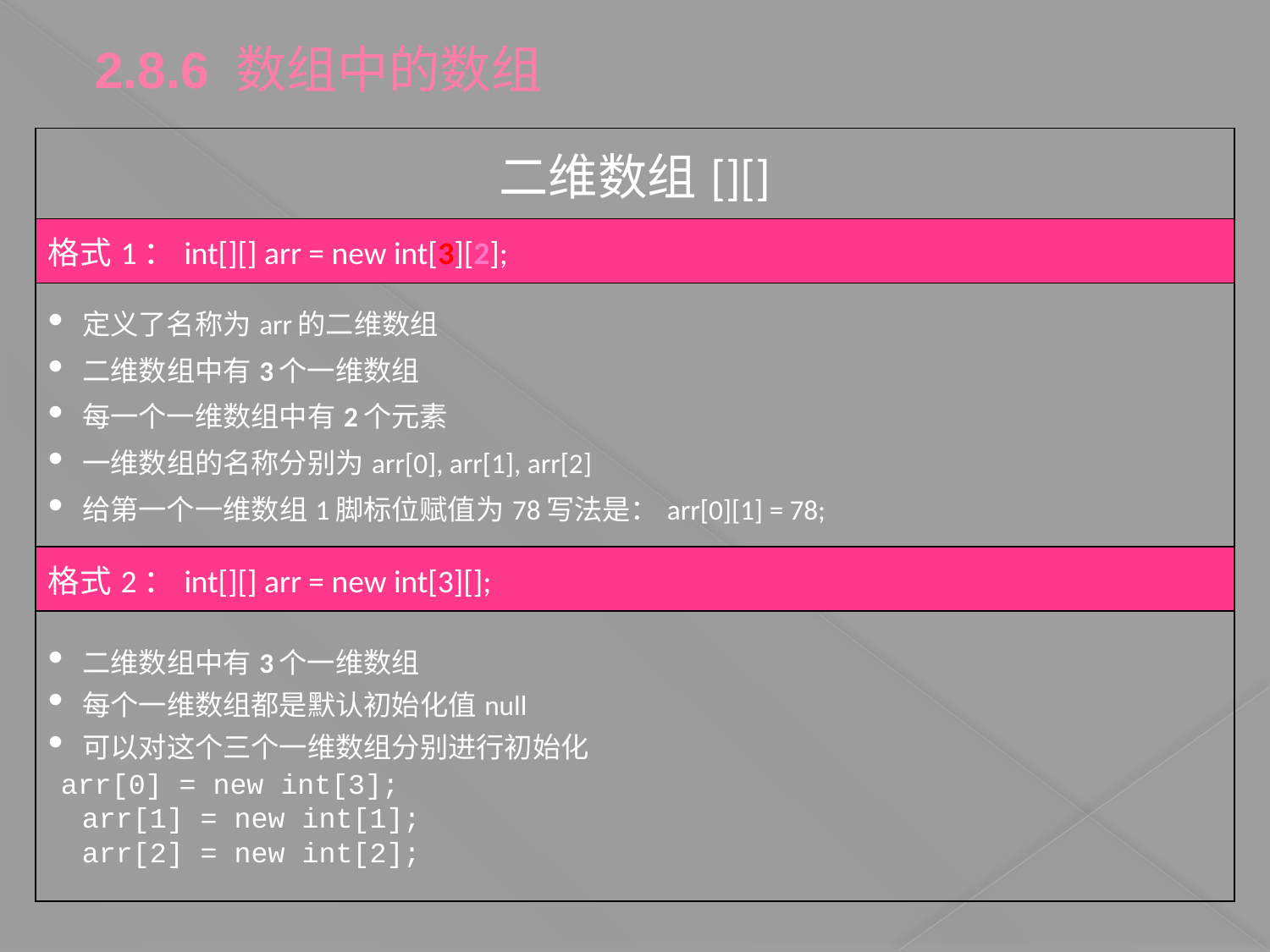

2.8.6 数组中的数组
| 二维数组[][] |
| --- |
| 格式1：int[][] arr = new int[3][2]; |
| 定义了名称为arr的二维数组 二维数组中有3个一维数组 每一个一维数组中有2个元素 一维数组的名称分别为arr[0], arr[1], arr[2] 给第一个一维数组1脚标位赋值为78写法是：arr[0][1] = 78; |
| 格式2：int[][] arr = new int[3][]; |
| 二维数组中有3个一维数组 每个一维数组都是默认初始化值null 可以对这个三个一维数组分别进行初始化 arr[0] = new int[3]; arr[1] = new int[1]; arr[2] = new int[2]; |